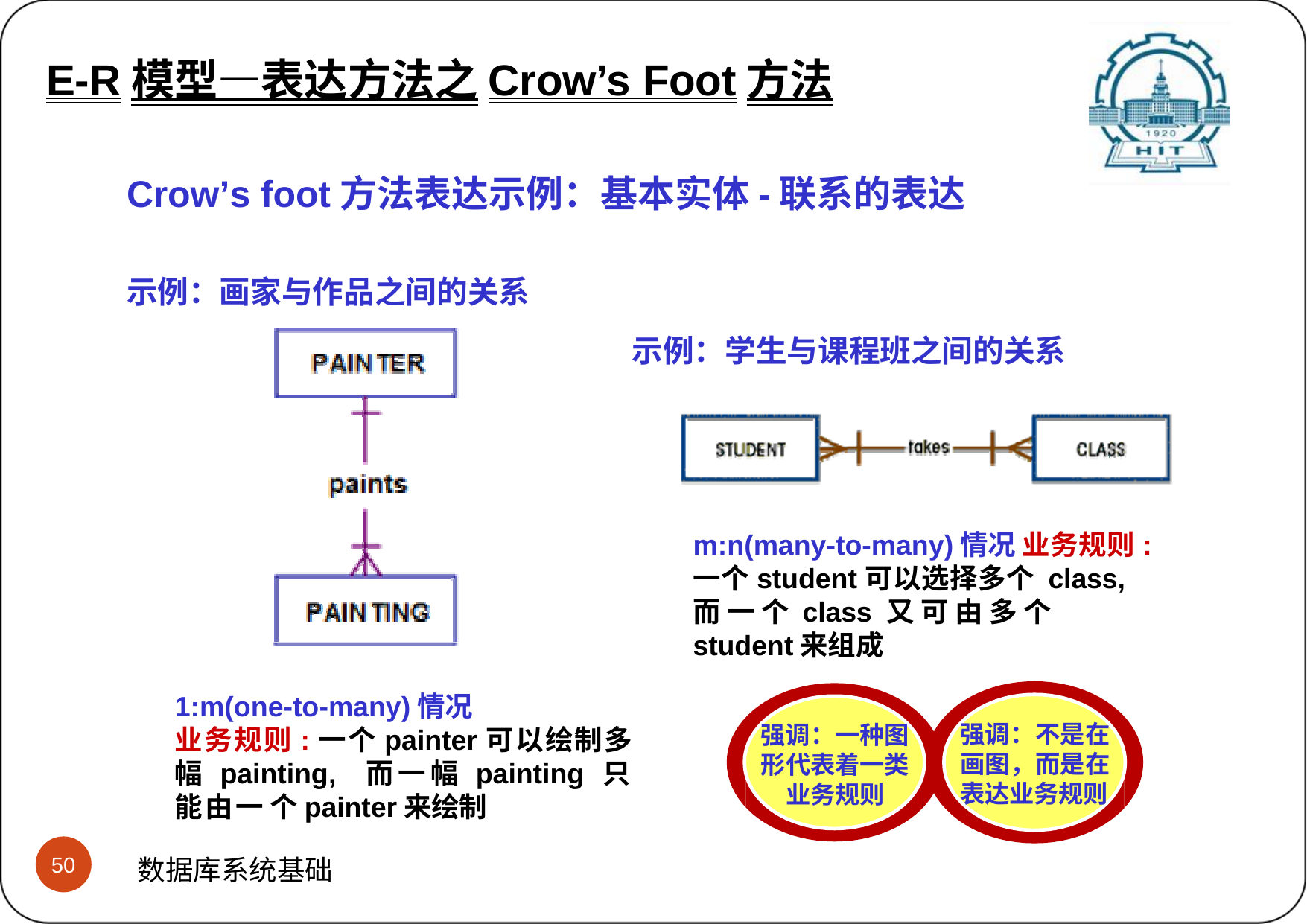

E-R模型—表达方法之Crow’s Foot方法
# E-R模型表达方法之Crow’s foot方法 (3)示例
Crow’s foot方法表达示例：基本实体-联系的表达

示例：画家与作品之间的关系
示例：学生与课程班之间的关系

m:n(many-to-many)情况 业务规则:一个student可以选择多个 class,	而 一 个 class 又 可 由 多 个 student来组成

1:m(one-to-many)情况
业务规则:一个painter可以绘制多幅 painting,  而一幅 painting 只能由一 个painter来绘制

强调：不是在 画图，而是在 表达业务规则
强调：一种图 形代表着一类 业务规则